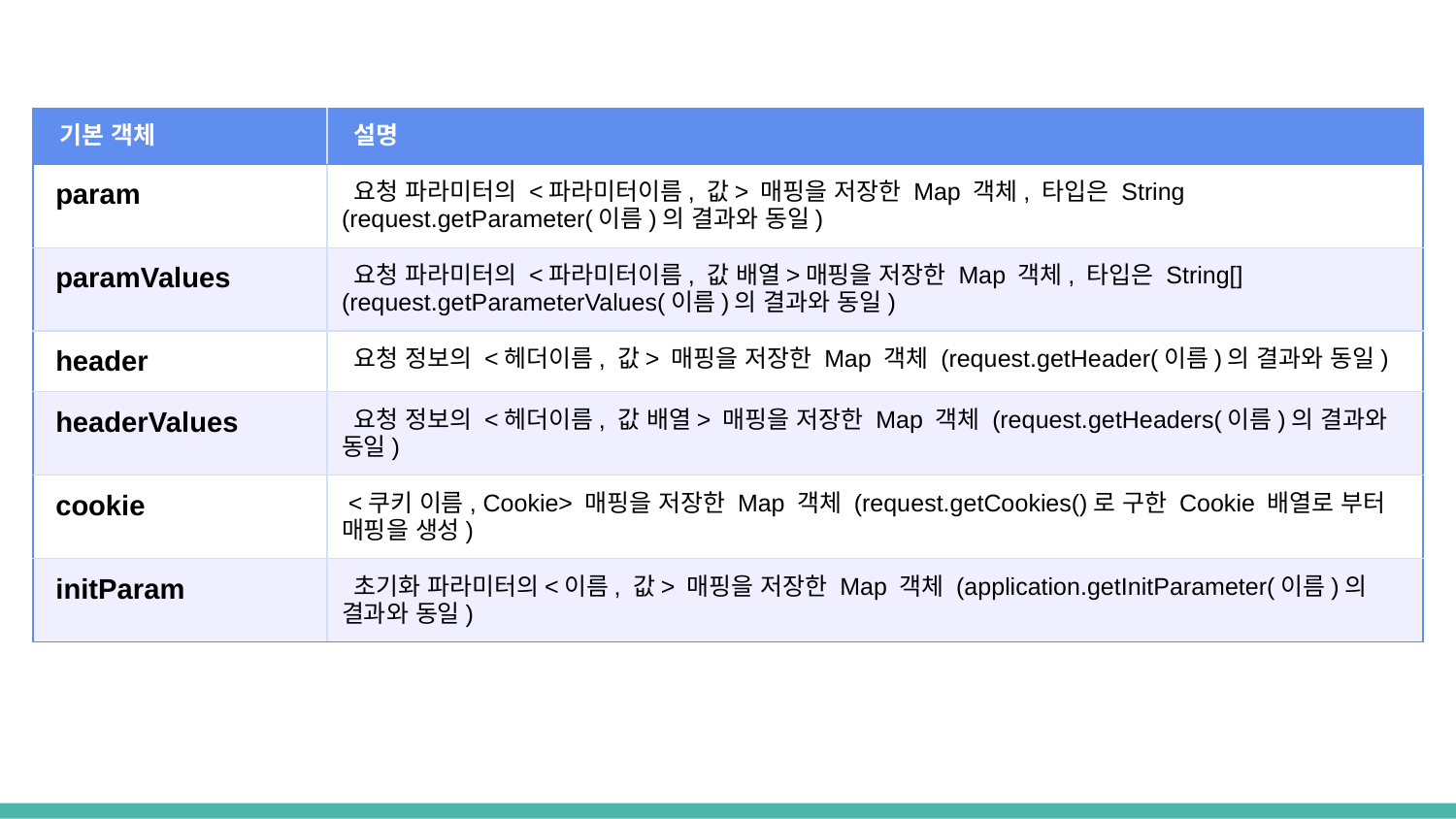

| 기본 객체 | 설명 |
| --- | --- |
| param | 요청 파라미터의 <파라미터이름, 값> 매핑을 저장한 Map 객체, 타입은 String (request.getParameter(이름)의 결과와 동일) |
| paramValues | 요청 파라미터의 <파라미터이름, 값 배열>매핑을 저장한 Map 객체, 타입은 String[] (request.getParameterValues(이름)의 결과와 동일) |
| header | 요청 정보의 <헤더이름, 값> 매핑을 저장한 Map 객체 (request.getHeader(이름)의 결과와 동일) |
| headerValues | 요청 정보의 <헤더이름, 값 배열> 매핑을 저장한 Map 객체 (request.getHeaders(이름)의 결과와 동일) |
| cookie | <쿠키 이름, Cookie> 매핑을 저장한 Map 객체 (request.getCookies()로 구한 Cookie 배열로 부터 매핑을 생성) |
| initParam | 초기화 파라미터의<이름, 값> 매핑을 저장한 Map 객체 (application.getInitParameter(이름)의 결과와 동일) |